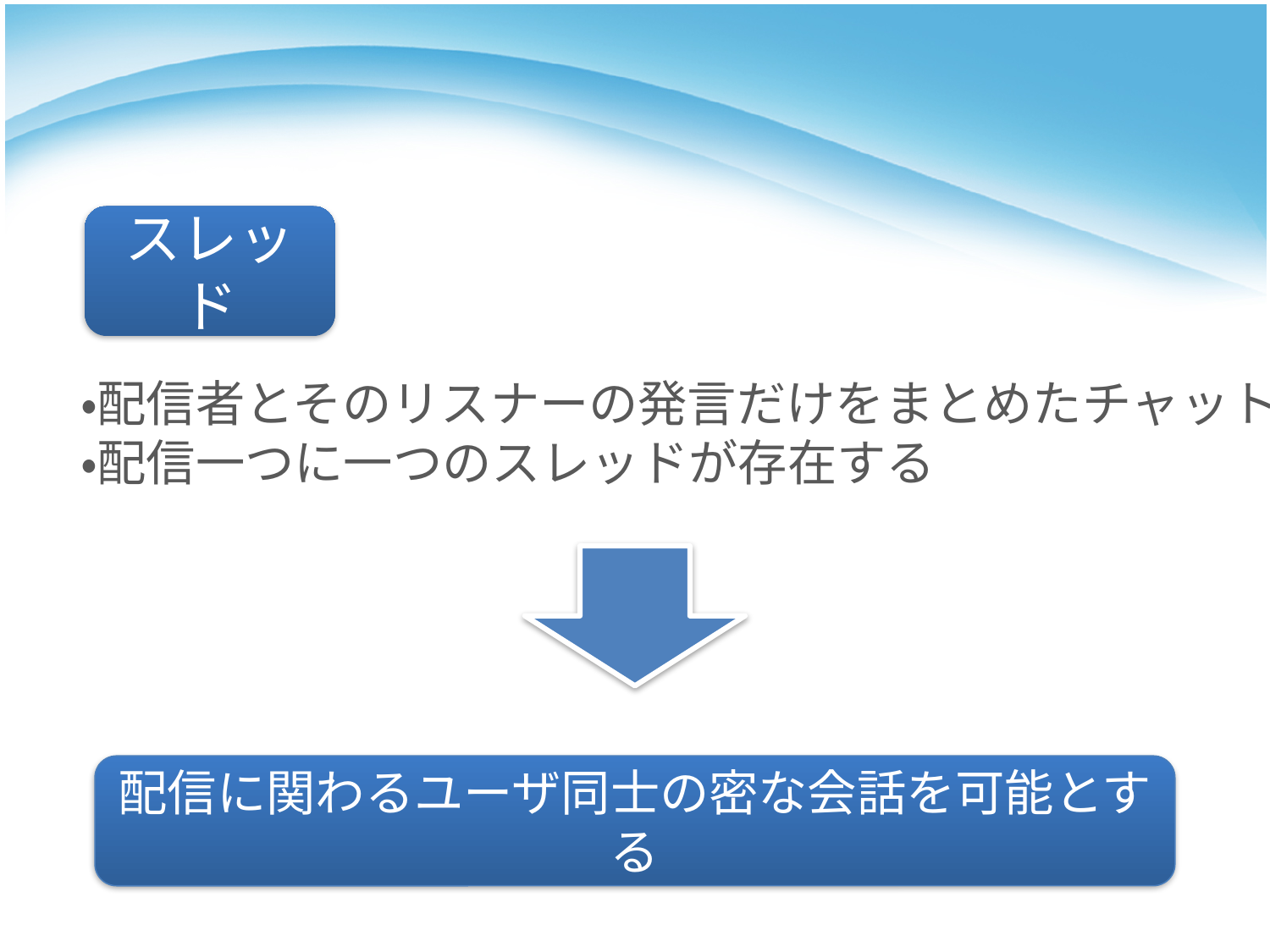

スレッド
・配信者とそのリスナーの発言だけをまとめたチャット
・配信一つに一つのスレッドが存在する

配信に関わるユーザ同士の密な会話を可能とする